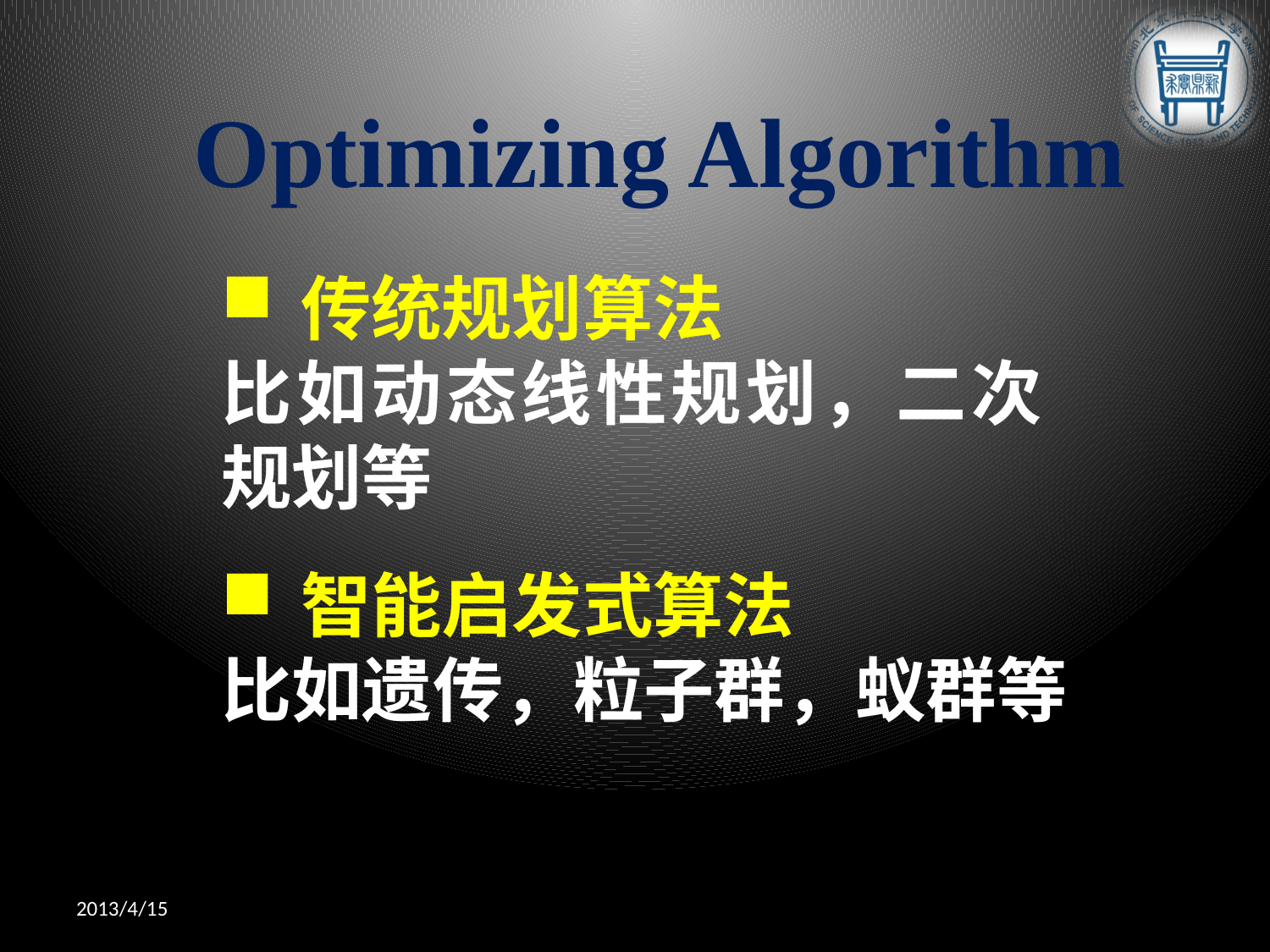

# Optimizing Algorithm
传统规划算法
比如动态线性规划，二次规划等
智能启发式算法
比如遗传，粒子群，蚁群等
2013/4/15